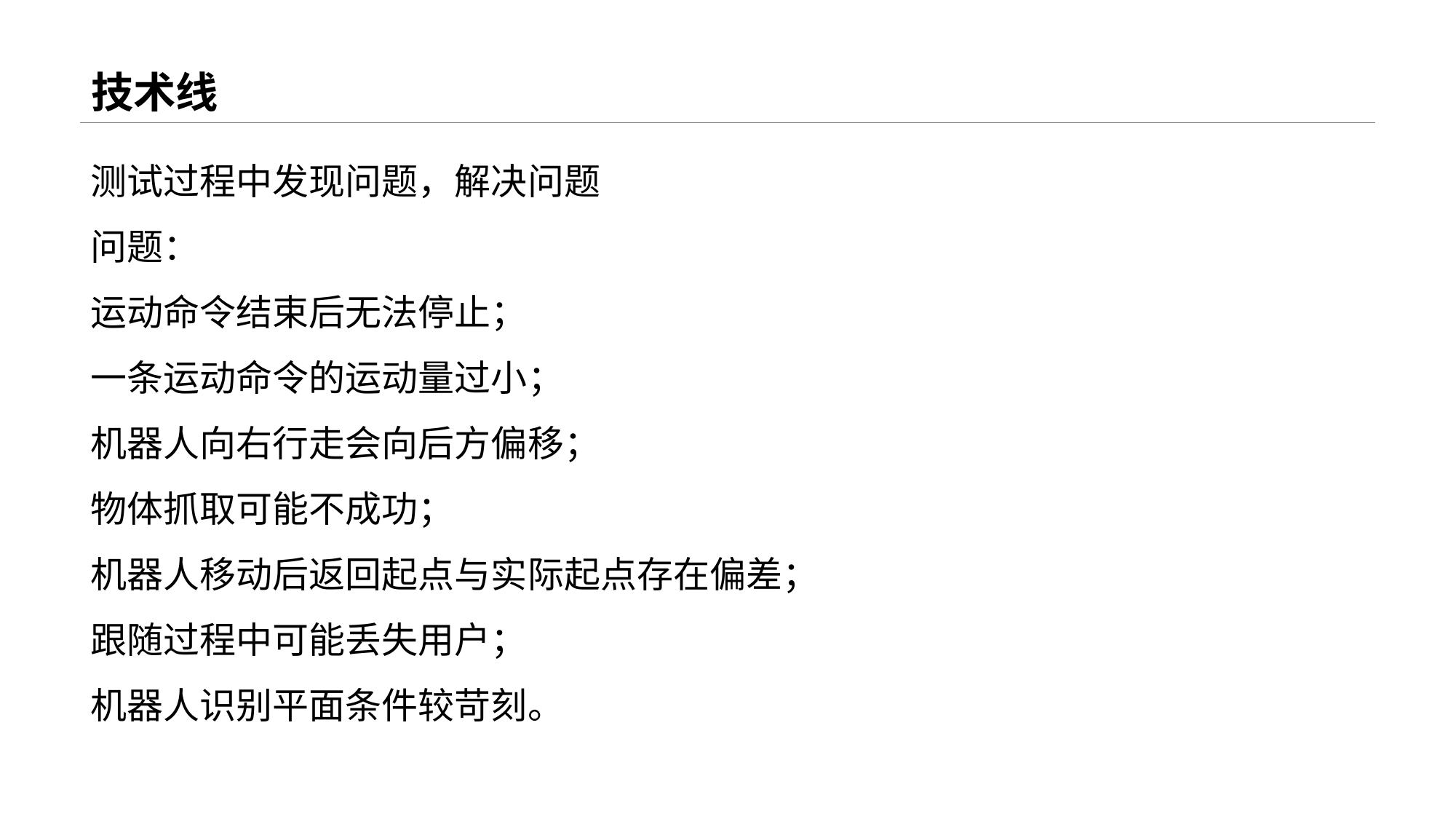

# 技术线
测试过程中发现问题，解决问题
问题：
运动命令结束后无法停止；
一条运动命令的运动量过小；
机器人向右行走会向后方偏移；
物体抓取可能不成功；
机器人移动后返回起点与实际起点存在偏差；
跟随过程中可能丢失用户；
机器人识别平面条件较苛刻。